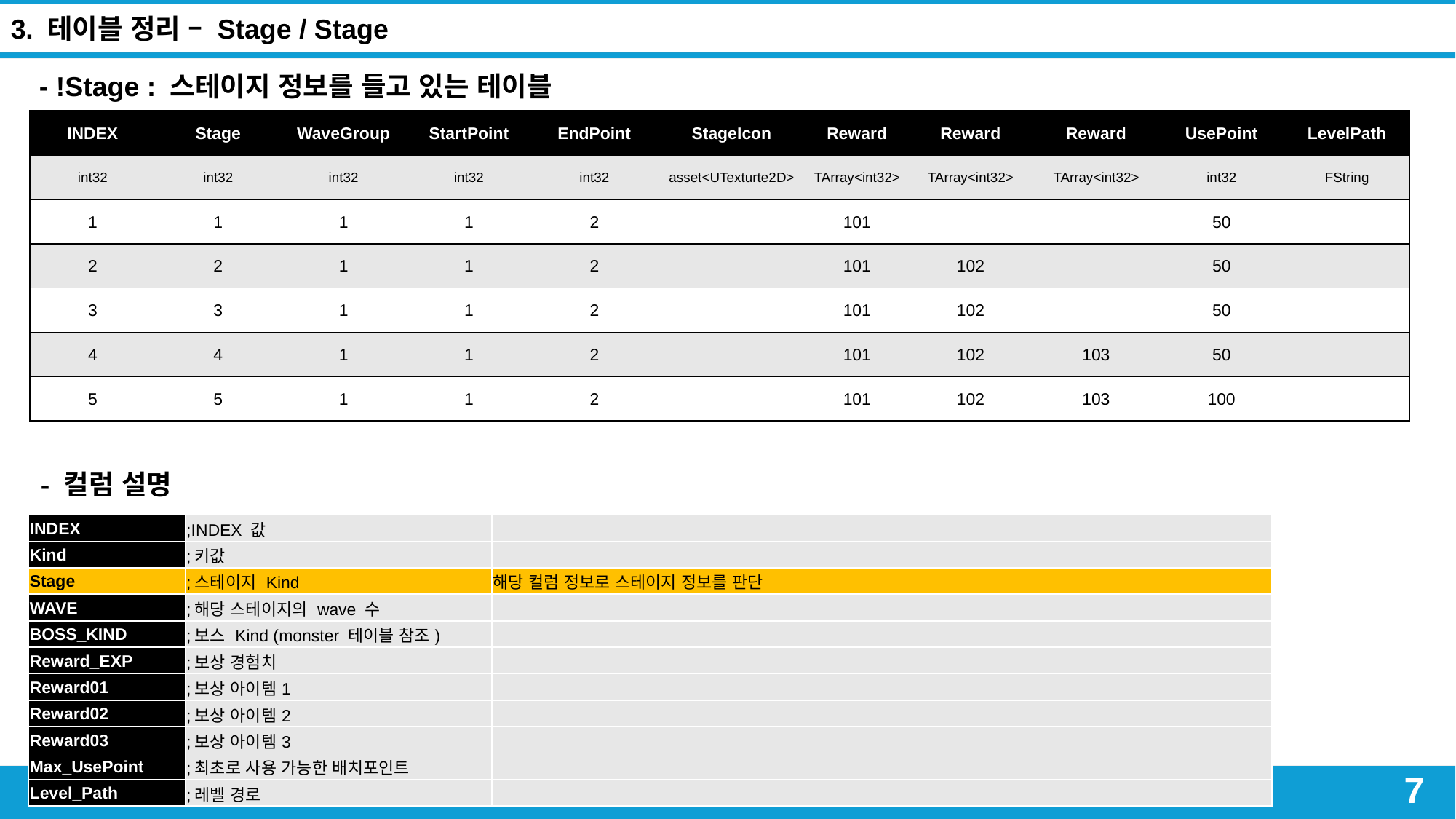

3. 테이블 정리 – Stage / Stage
- !Stage : 스테이지 정보를 들고 있는 테이블
| INDEX | Stage | WaveGroup | StartPoint | EndPoint | StageIcon | Reward | Reward | Reward | UsePoint | LevelPath |
| --- | --- | --- | --- | --- | --- | --- | --- | --- | --- | --- |
| int32 | int32 | int32 | int32 | int32 | asset<UTexturte2D> | TArray<int32> | TArray<int32> | TArray<int32> | int32 | FString |
| 1 | 1 | 1 | 1 | 2 |  | 101 |  |  | 50 |  |
| 2 | 2 | 1 | 1 | 2 |  | 101 | 102 |  | 50 |  |
| 3 | 3 | 1 | 1 | 2 |  | 101 | 102 |  | 50 |  |
| 4 | 4 | 1 | 1 | 2 |  | 101 | 102 | 103 | 50 |  |
| 5 | 5 | 1 | 1 | 2 |  | 101 | 102 | 103 | 100 |  |
- 컬럼 설명
| INDEX | ;INDEX 값 |  |
| --- | --- | --- |
| Kind | ;키값 |  |
| Stage | ;스테이지 Kind | 해당 컬럼 정보로 스테이지 정보를 판단 |
| WAVE | ;해당 스테이지의 wave 수 |  |
| BOSS\_KIND | ;보스 Kind (monster 테이블 참조) |  |
| Reward\_EXP | ;보상 경험치 |  |
| Reward01 | ;보상 아이템1 |  |
| Reward02 | ;보상 아이템2 |  |
| Reward03 | ;보상 아이템3 |  |
| Max\_UsePoint | ;최초로 사용 가능한 배치포인트 |  |
| Level\_Path | ;레벨 경로 |  |
7